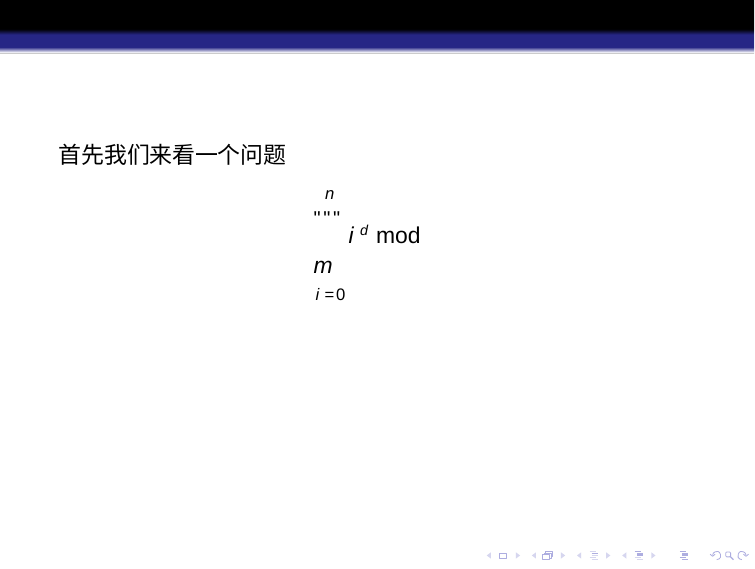

首先我们来看一个问题
n
""" i d  mod m
i =0